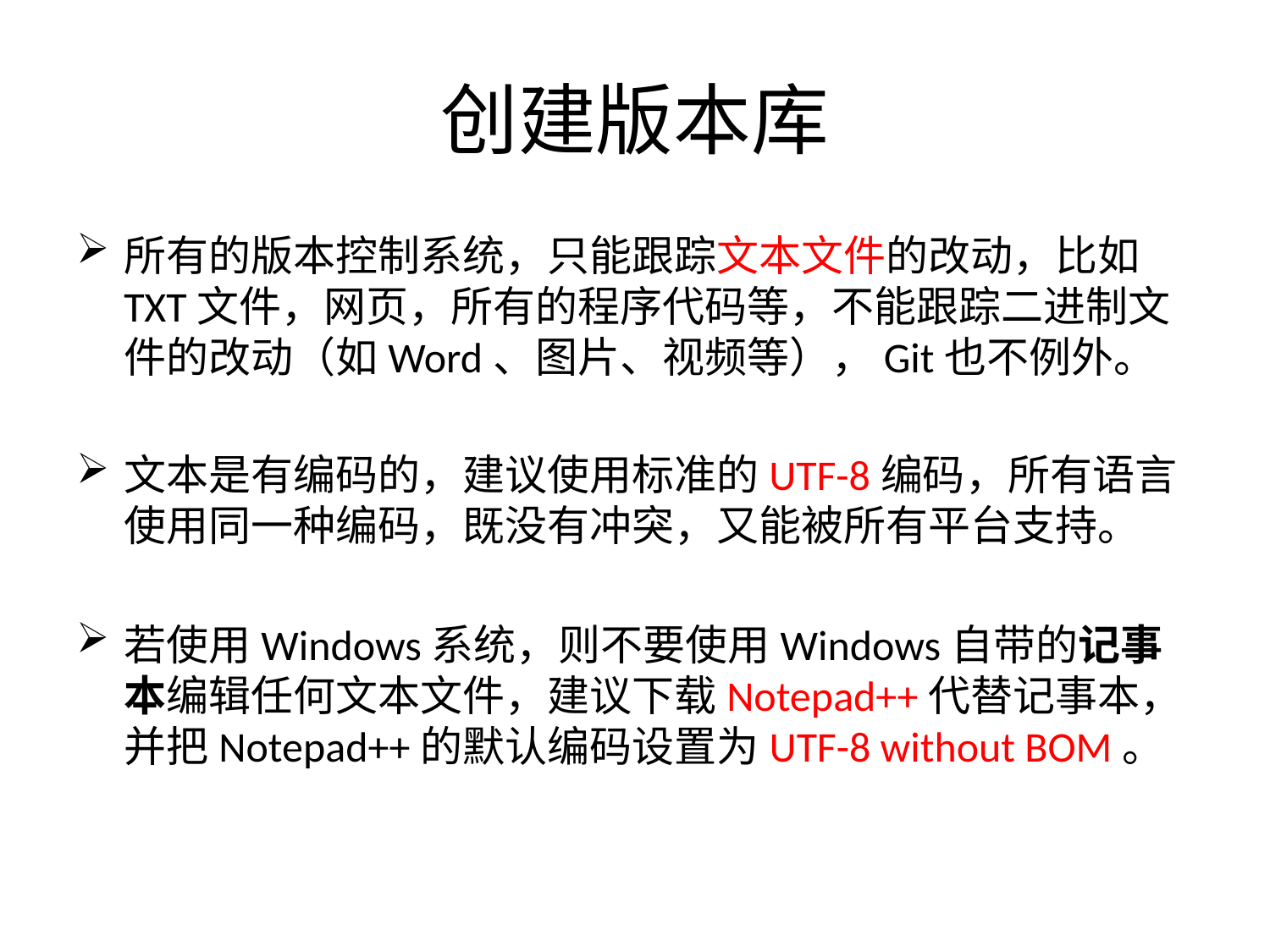

# 创建版本库
所有的版本控制系统，只能跟踪文本文件的改动，比如TXT文件，网页，所有的程序代码等，不能跟踪二进制文件的改动（如Word、图片、视频等），Git也不例外。

文本是有编码的，建议使用标准的UTF-8编码，所有语言使用同一种编码，既没有冲突，又能被所有平台支持。

若使用Windows系统，则不要使用Windows自带的记事本编辑任何文本文件，建议下载Notepad++代替记事本，并把Notepad++的默认编码设置为UTF-8 without BOM。